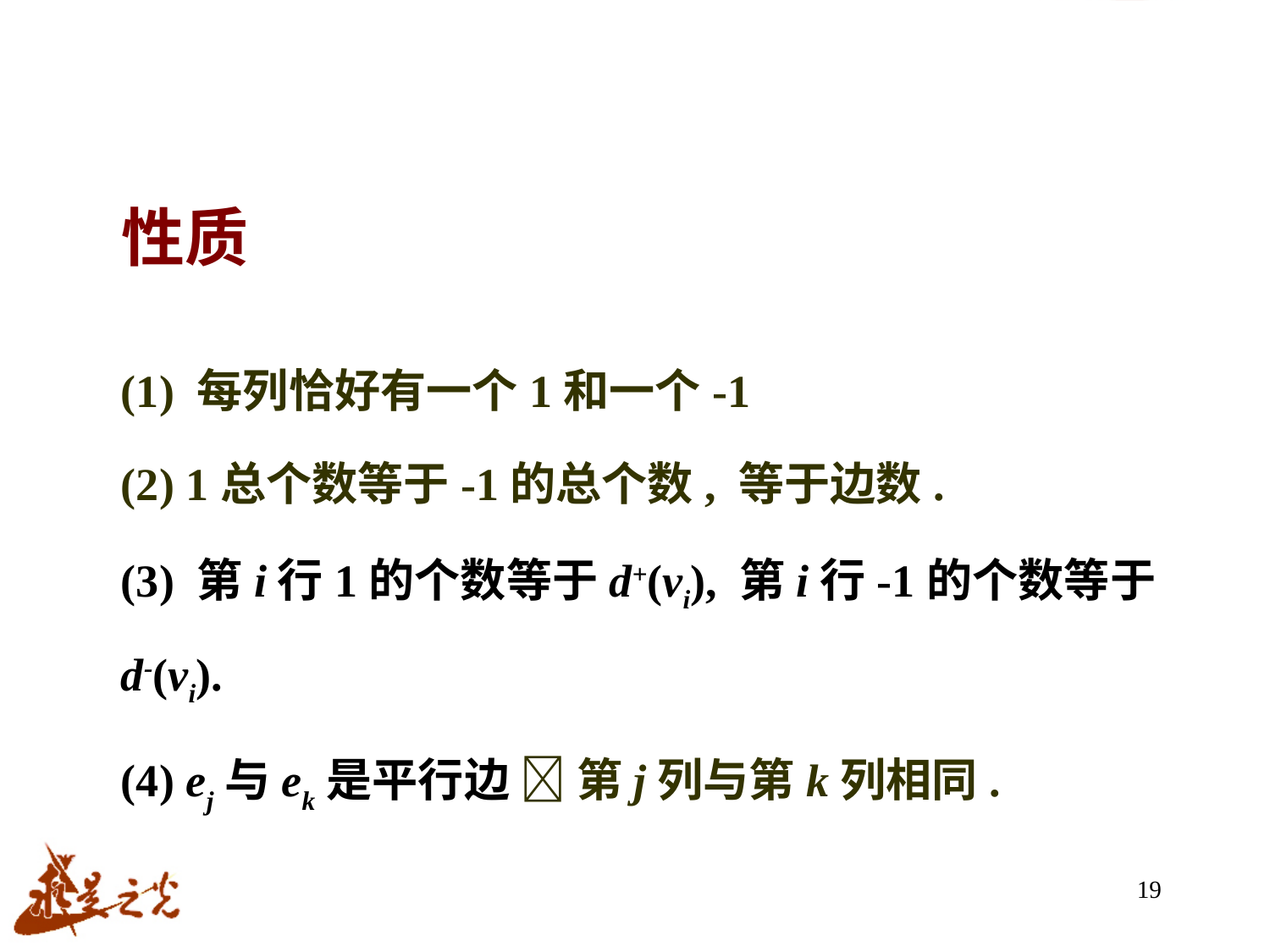

# 性质

(1) 每列恰好有一个1和一个-1
(2) 1总个数等于-1的总个数, 等于边数.
(3) 第i行1的个数等于d+(vi), 第i行-1的个数等于d-(vi).
(4) ej与ek是平行边 ⇔ 第j列与第k列相同.
19